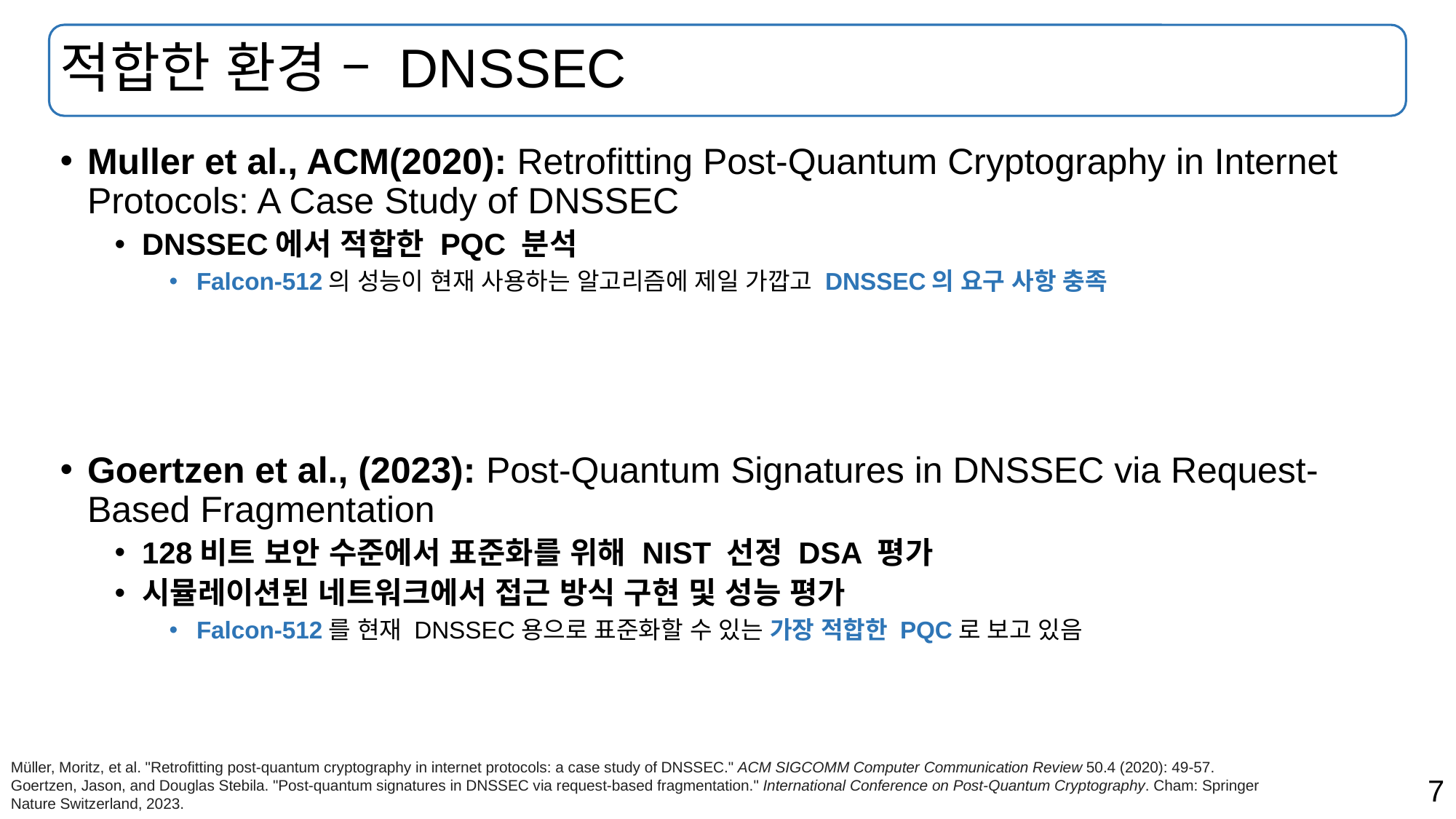

# 적합한 환경 – DNSSEC
Muller et al., ACM(2020): Retrofitting Post-Quantum Cryptography in Internet Protocols: A Case Study of DNSSEC
DNSSEC에서 적합한 PQC 분석
Falcon-512의 성능이 현재 사용하는 알고리즘에 제일 가깝고 DNSSEC의 요구 사항 충족

Goertzen et al., (2023): Post-Quantum Signatures in DNSSEC via Request-Based Fragmentation
128비트 보안 수준에서 표준화를 위해 NIST 선정 DSA 평가
시뮬레이션된 네트워크에서 접근 방식 구현 및 성능 평가
Falcon-512를 현재 DNSSEC용으로 표준화할 수 있는 가장 적합한 PQC로 보고 있음
Müller, Moritz, et al. "Retrofitting post-quantum cryptography in internet protocols: a case study of DNSSEC." ACM SIGCOMM Computer Communication Review 50.4 (2020): 49-57.
Goertzen, Jason, and Douglas Stebila. "Post-quantum signatures in DNSSEC via request-based fragmentation." International Conference on Post-Quantum Cryptography. Cham: Springer Nature Switzerland, 2023.